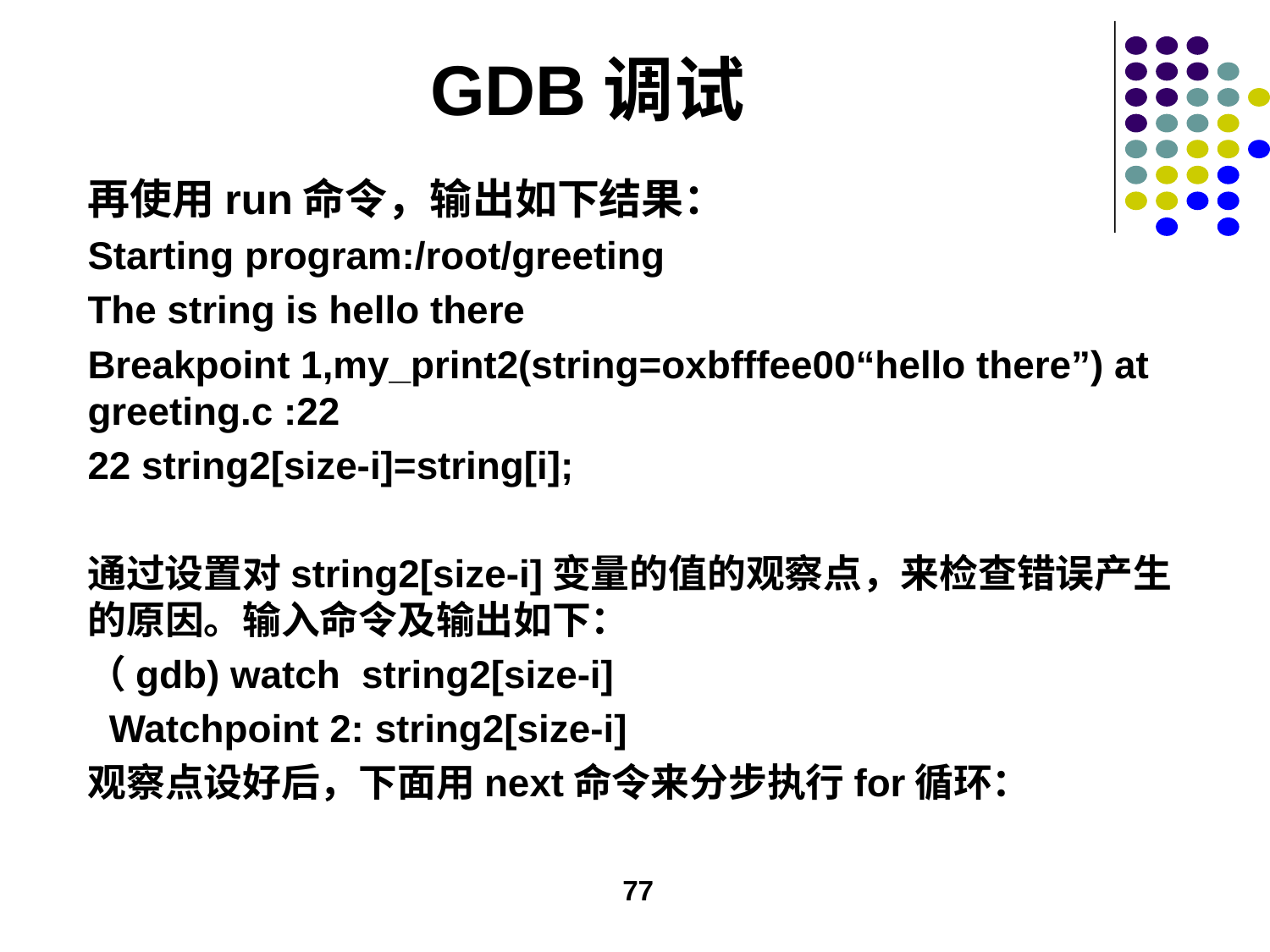

# GDB调试
再使用run命令，输出如下结果：
Starting program:/root/greeting
The string is hello there
Breakpoint 1,my_print2(string=oxbfffee00“hello there”) at greeting.c :22
22 string2[size-i]=string[i];

通过设置对string2[size-i]变量的值的观察点，来检查错误产生的原因。输入命令及输出如下：
（gdb) watch  string2[size-i]
  Watchpoint 2: string2[size-i]
观察点设好后，下面用next命令来分步执行for循环：
77